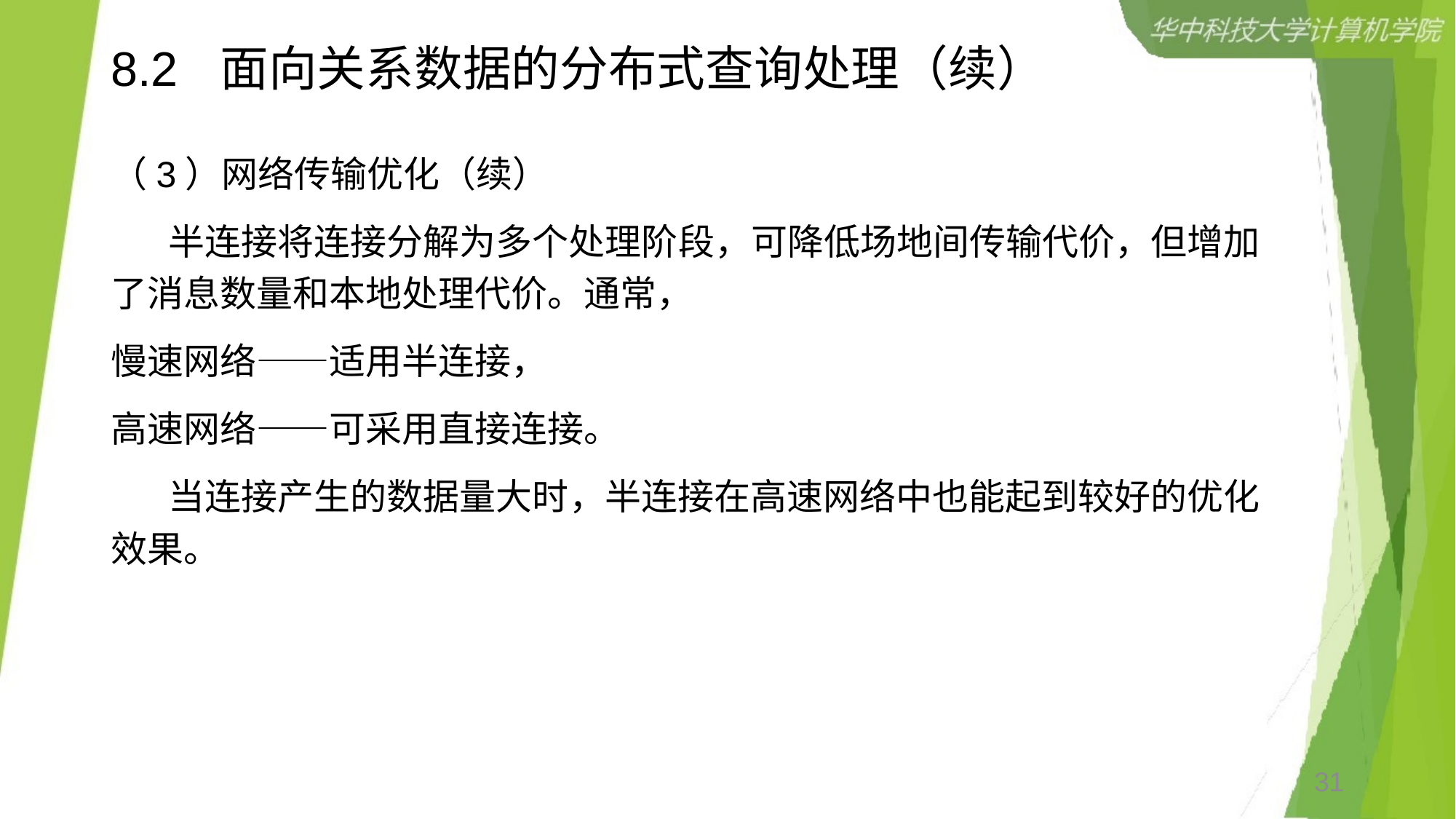

# 8.2	面向关系数据的分布式查询处理（续）
（3）网络传输优化（续）
      半连接将连接分解为多个处理阶段，可降低场地间传输代价，但增加了消息数量和本地处理代价。通常，
慢速网络——适用半连接，
高速网络——可采用直接连接。
      当连接产生的数据量大时，半连接在高速网络中也能起到较好的优化效果。
31